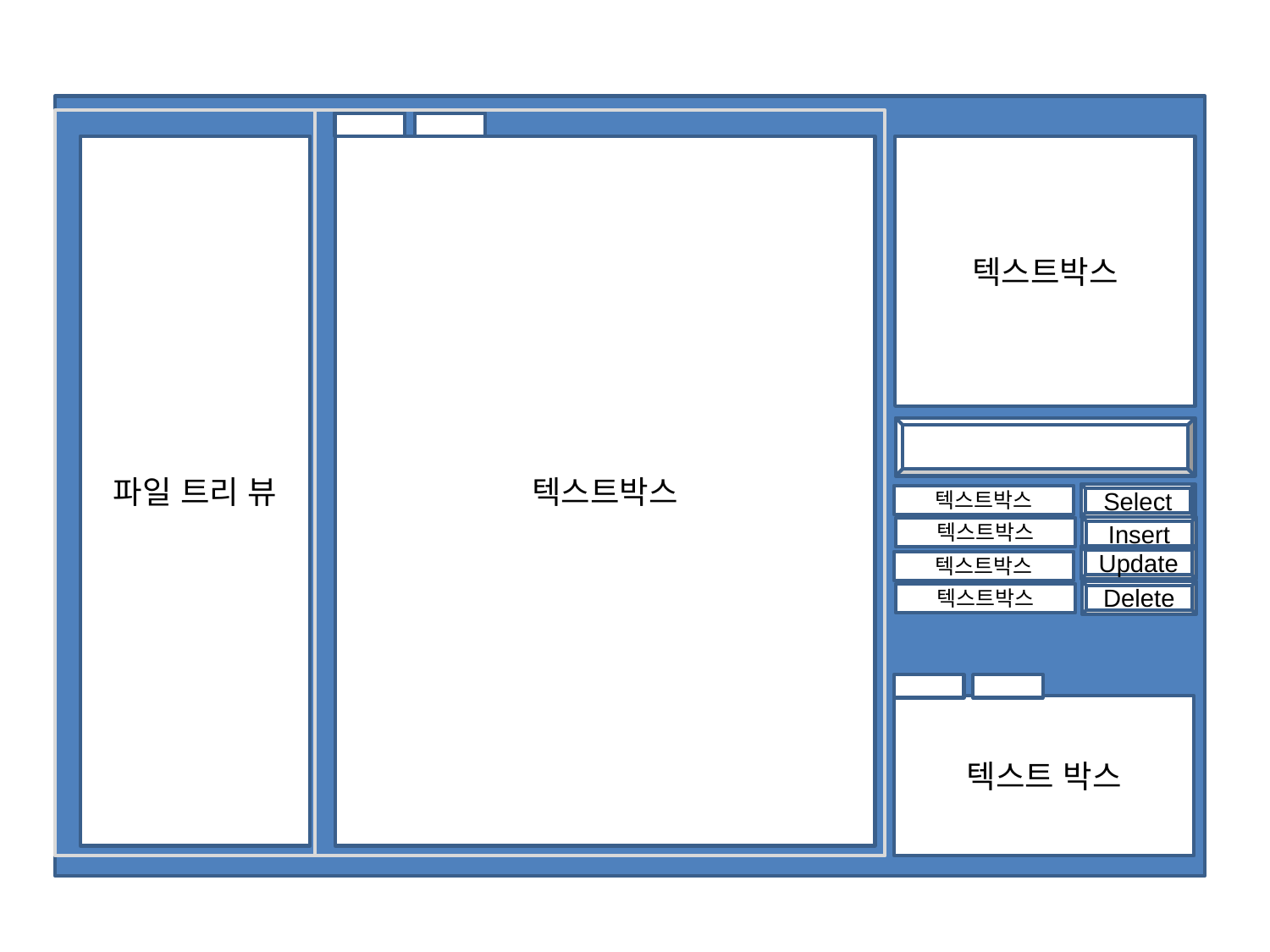

파일 트리 뷰
텍스트박스
텍스트박스

Select
텍스트박스
Insert
텍스트박스
Update
텍스트박스
Delete
텍스트박스

텍스트 박스